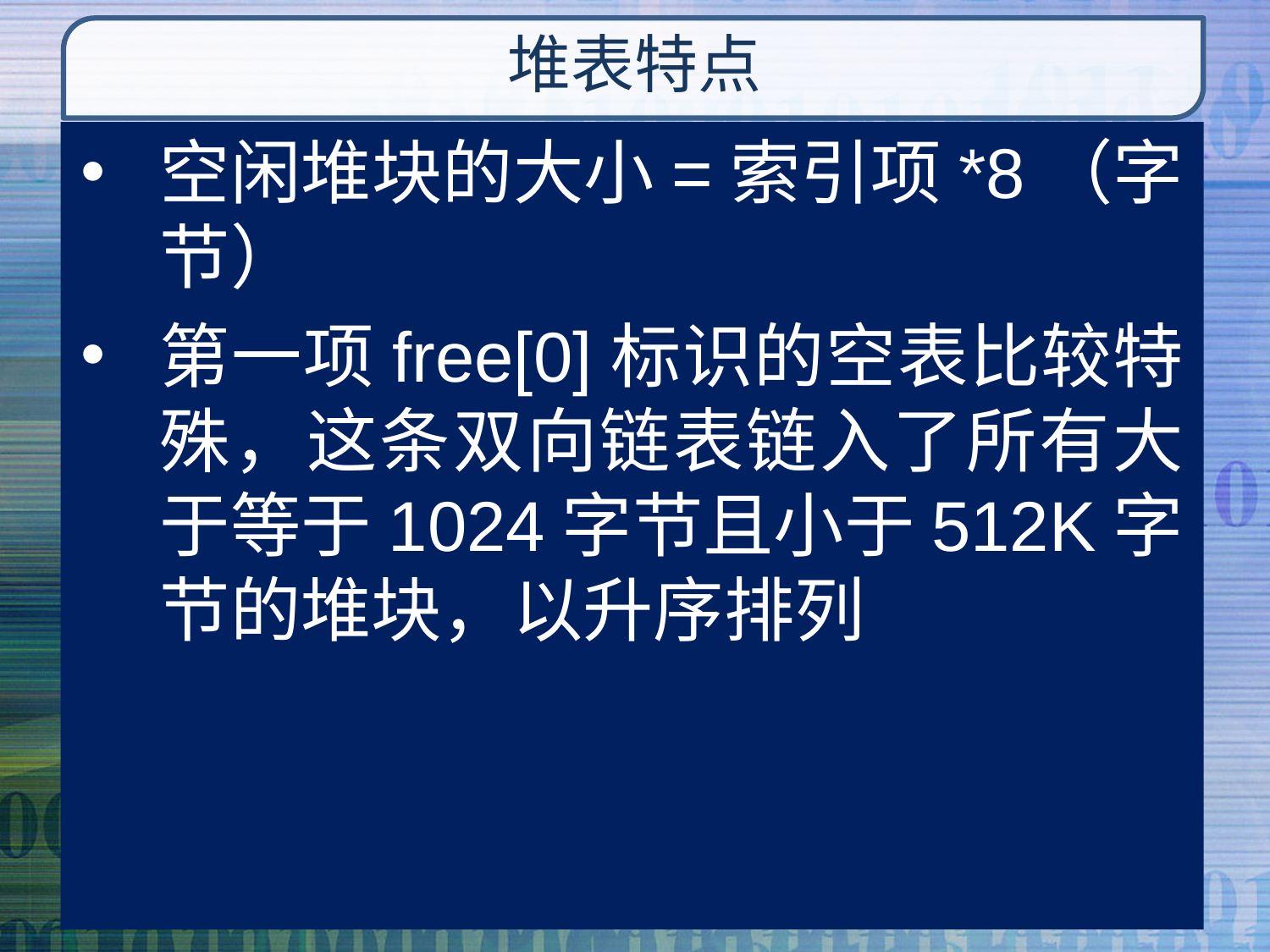

# 堆表特点
空闲堆块的大小=索引项*8（字节）
第一项free[0]标识的空表比较特殊，这条双向链表链入了所有大于等于1024字节且小于512K字节的堆块，以升序排列